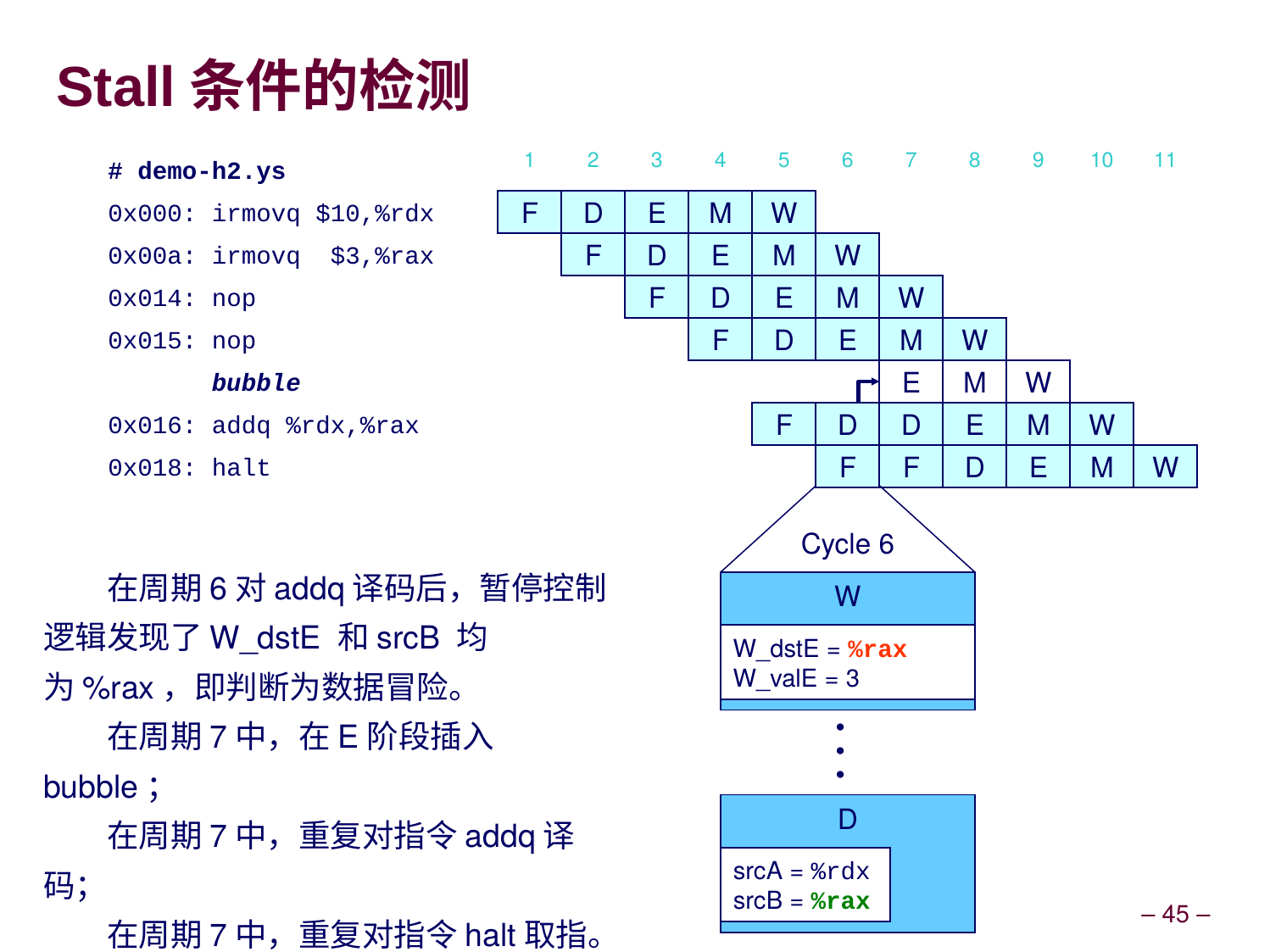

# Stall条件的检测
1
2
3
4
5
6
7
8
9
10
11
# demo-h2.ys
0x000: irmovq $10,%rdx
F
D
E
M
W
0x00a: irmovq  $3,%rax
F
D
E
M
W
0x014: nop
F
D
E
M
W
0x015: nop
F
D
E
M
W
       bubble
E
M
W
F

0x016: addq %rdx,%rax
D
D
E
M
W
0x018: halt
F
F
D
E
M
W

Cycle 6
W
W_dstE = %rax
W_valE = 3
•
•
•
D
srcA = %rdx
srcB = %rax
在周期6对addq译码后，暂停控制逻辑发现了W_dstE 和srcB 均为%rax，即判断为数据冒险。
在周期7中，在E阶段插入bubble；
在周期7中，重复对指令addq译码；
在周期7中，重复对指令halt取指。